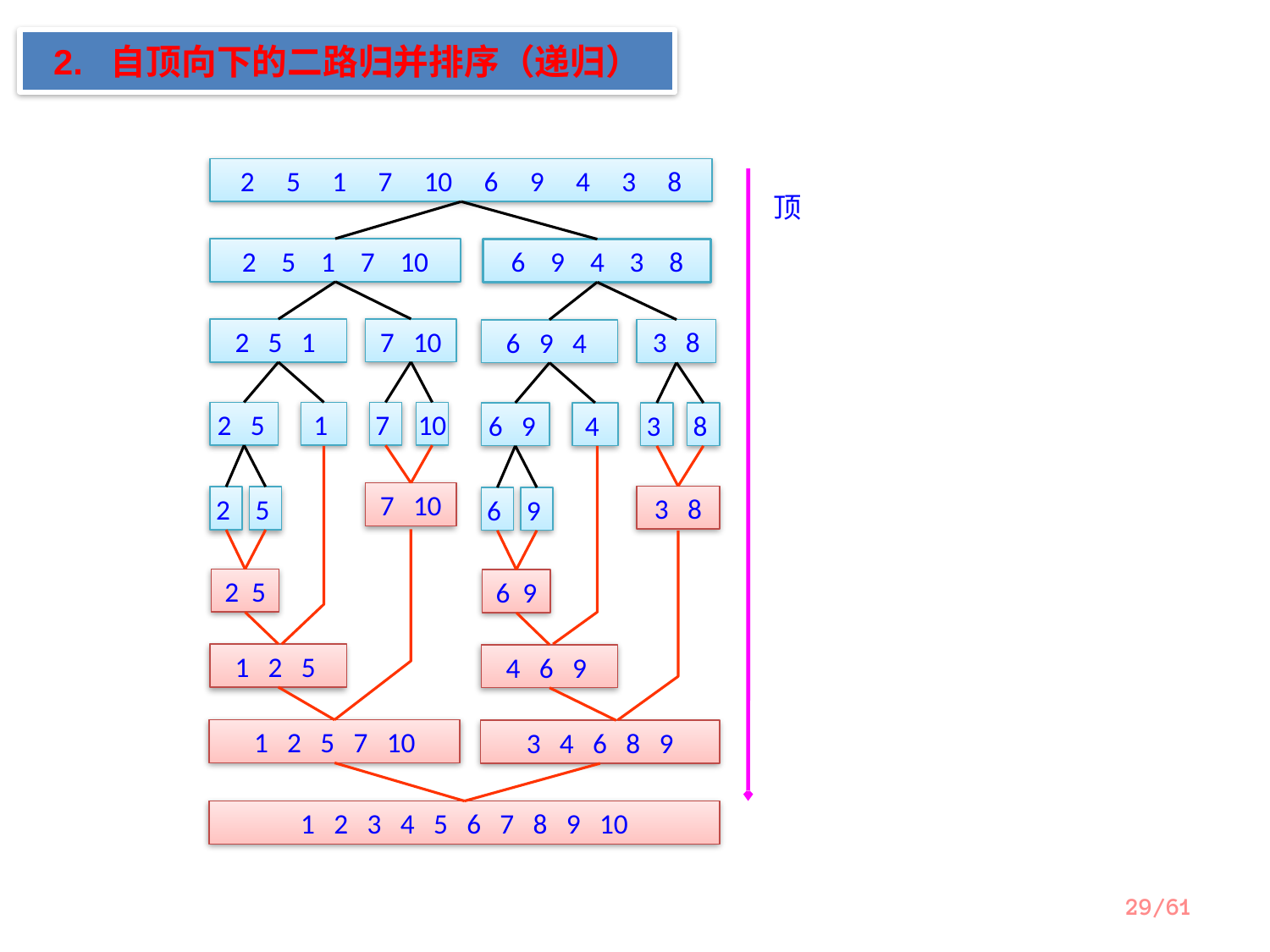

2.  自顶向下的二路归并排序（递归）
2     5     1     7     10     6     9     4     3     8

顶

2    5    1    7    10
6    9    4    3    8

7   10
2   5   1
3   8
6   9   4

2   5
1
7
10
6   9
4
3
8

7   10
3   8
2
5
6
9

 2  5
 6  9

1   2   5
4   6   9

1   2   5   7   10
3   4   6   8   9

1   2   3   4   5   6   7   8   9   10
29/61